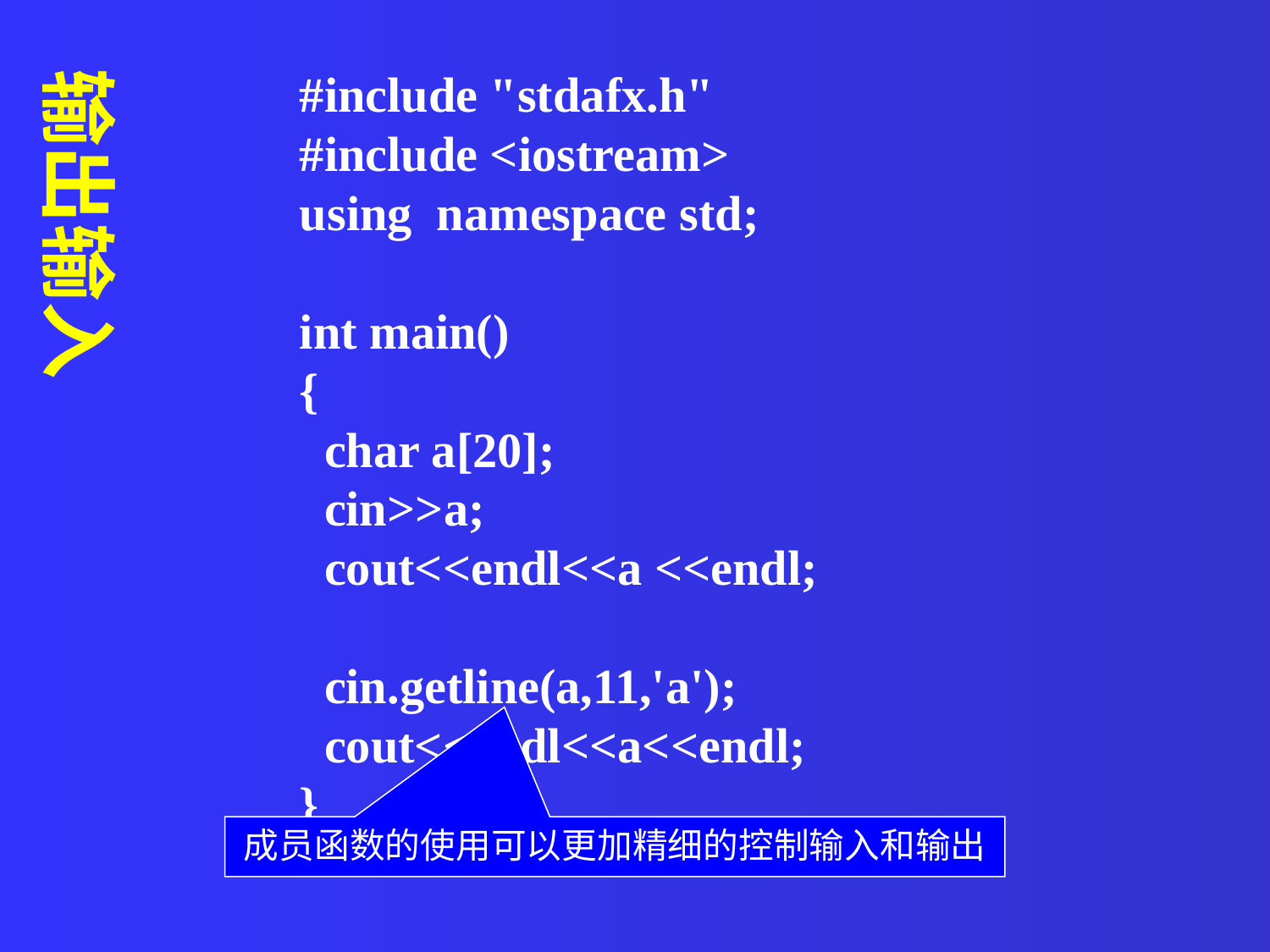

输出输入
#include "stdafx.h"
#include <iostream>
using  namespace std;

int main()
{
  char a[20];
  cin>>a;
  cout<<endl<<a <<endl;

  cin.getline(a,11,'a');
  cout<<endl<<a<<endl;
}
成员函数的使用可以更加精细的控制输入和输出